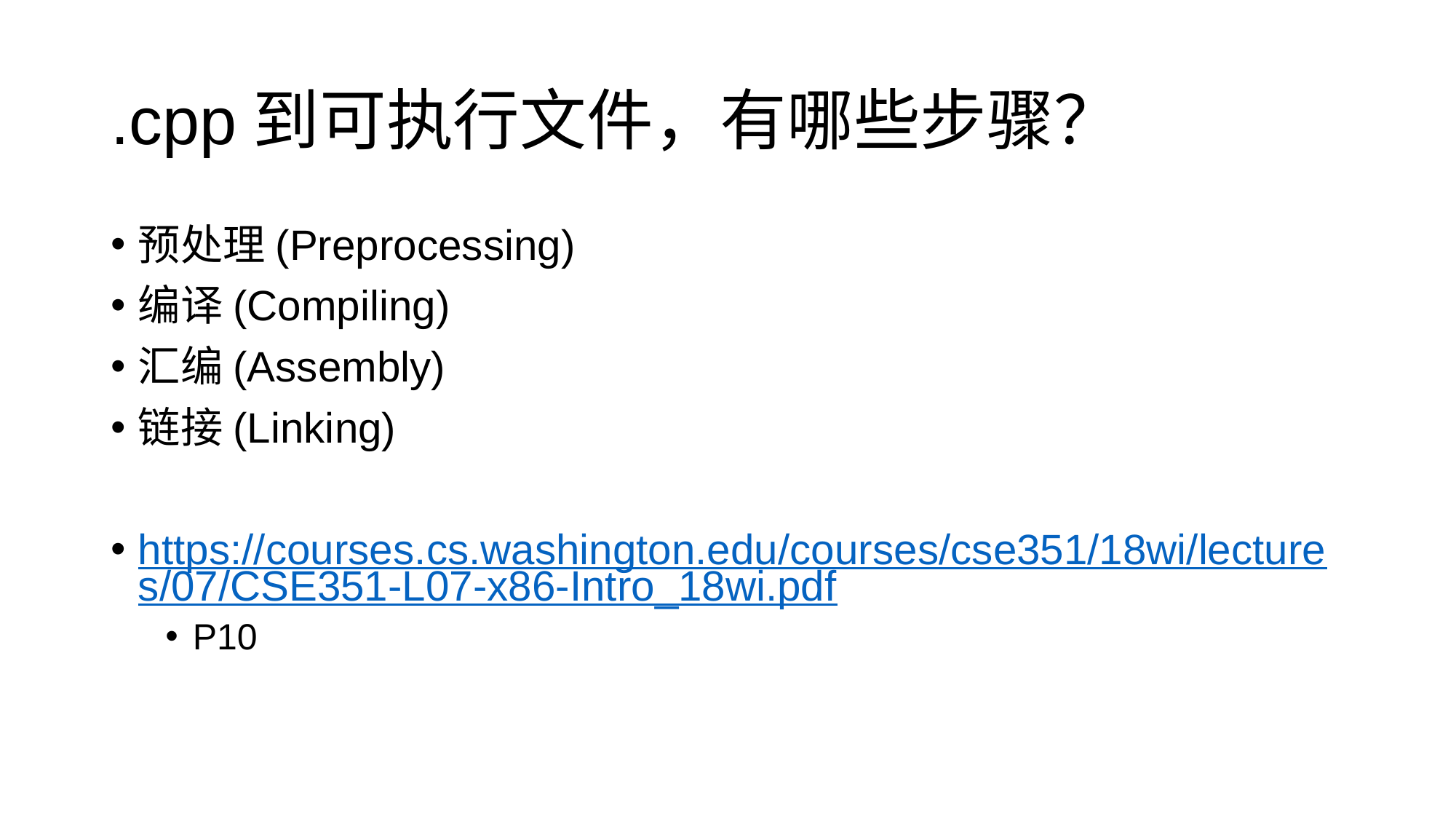

# .cpp到可执行文件，有哪些步骤？
预处理(Preprocessing)
编译(Compiling)
汇编(Assembly)
链接(Linking)

https://courses.cs.washington.edu/courses/cse351/18wi/lectures/07/CSE351-L07-x86-Intro_18wi.pdf
P10